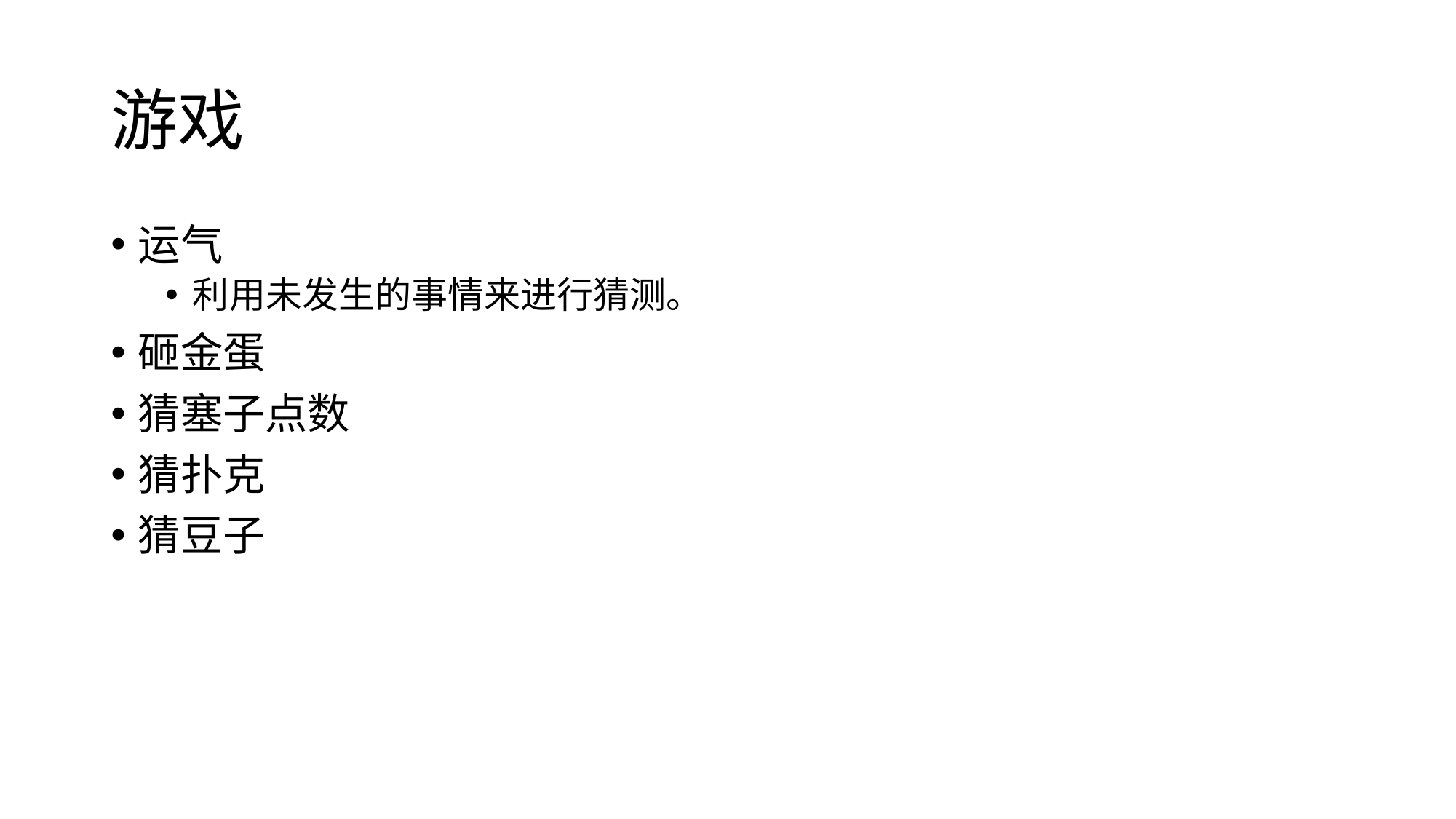

# 游戏
运气
利用未发生的事情来进行猜测。
砸金蛋
猜塞子点数
猜扑克
猜豆子